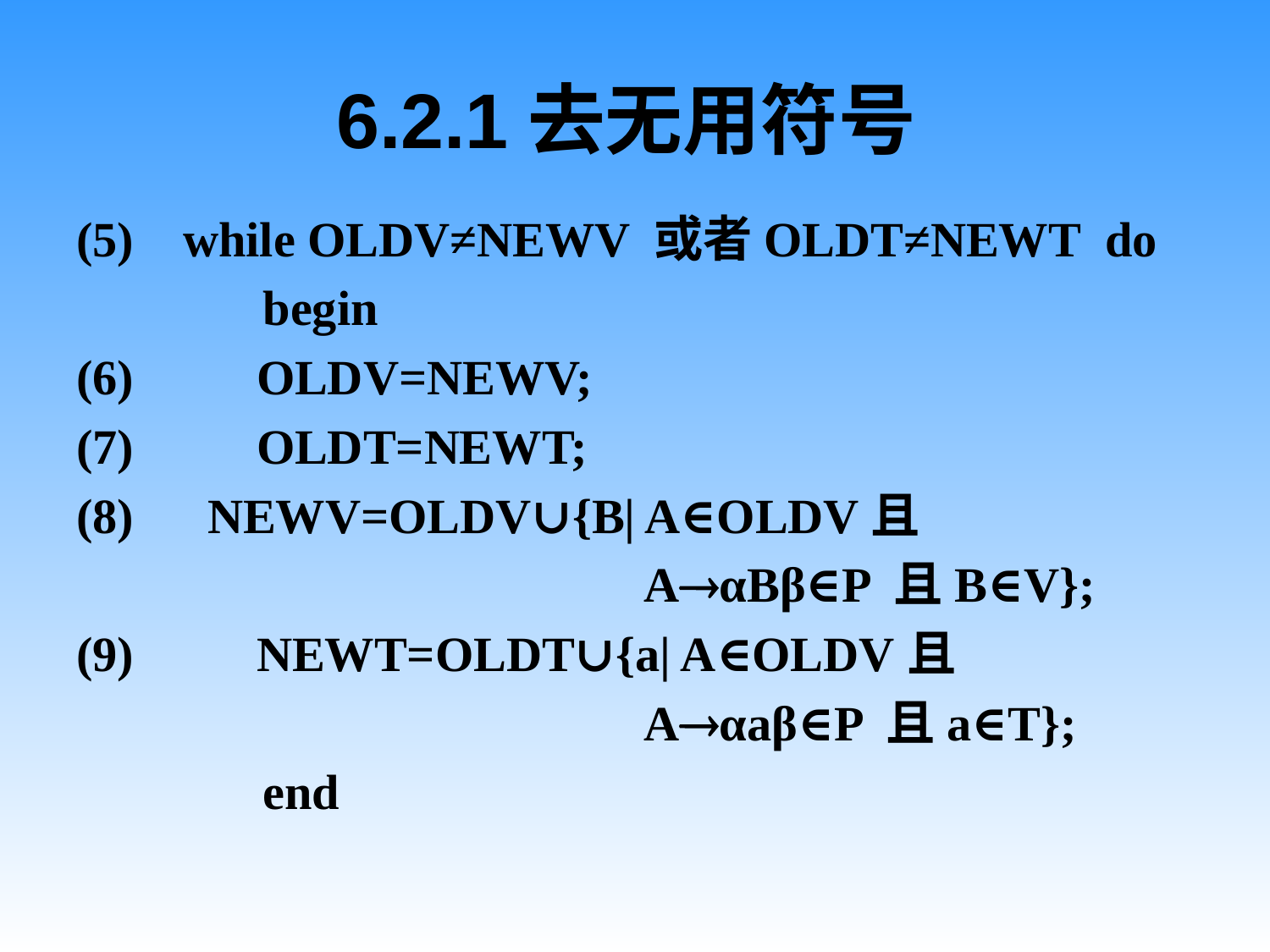

# 6.2.1去无用符号
(5)    while OLDV≠NEWV 或者OLDT≠NEWT  do
		 begin
(6)          OLDV=NEWV;
(7)          OLDT=NEWT;
(8)      NEWV=OLDV∪{B| A∈OLDV且
					 A→αBβ∈P 且B∈V};
(9)          NEWT=OLDT∪{a| A∈OLDV且
					 A→αaβ∈P 且a∈T};
		 end

52